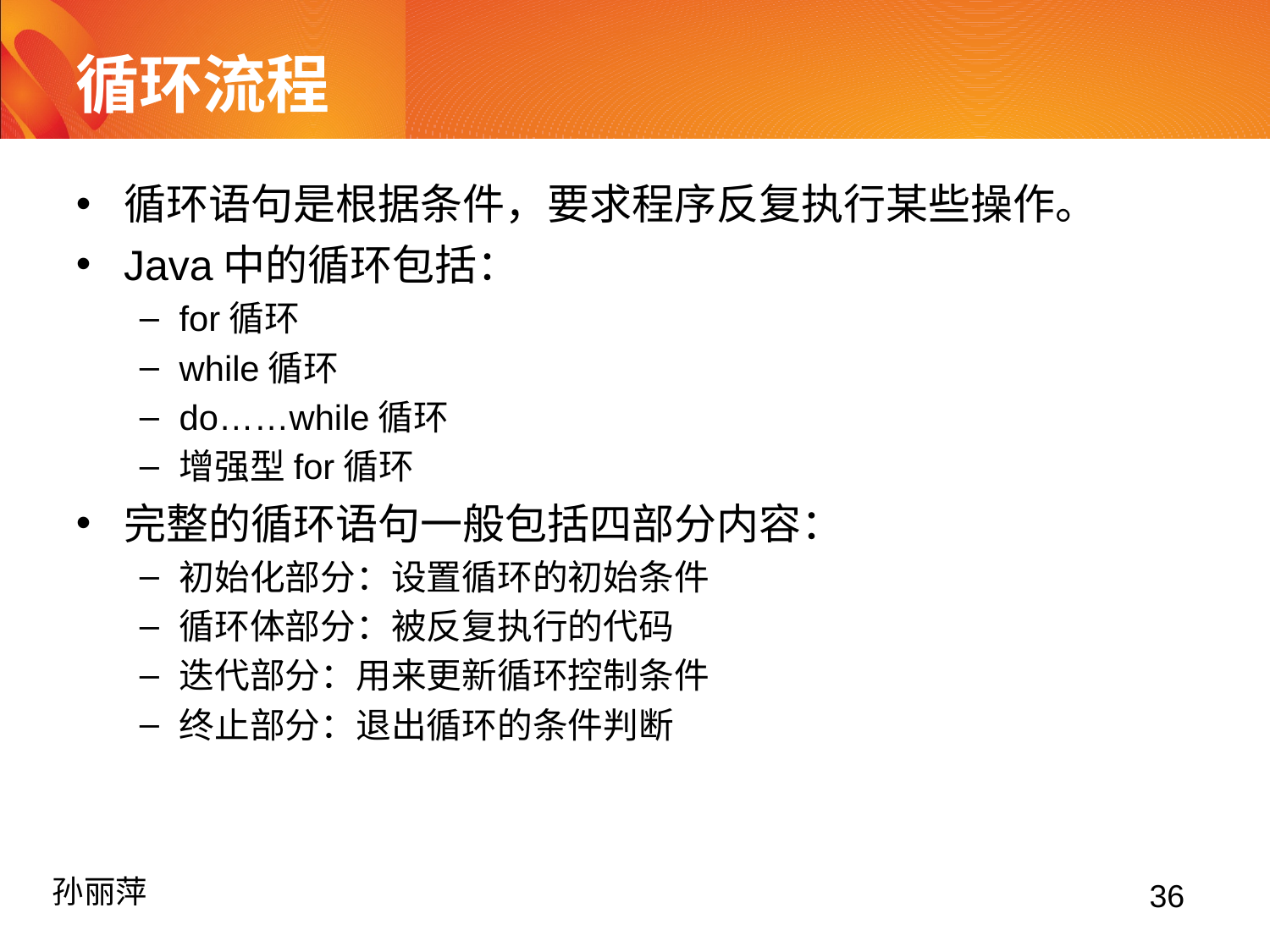

# 循环流程
循环语句是根据条件，要求程序反复执行某些操作。
Java中的循环包括：
for循环
while循环
do……while循环
增强型for循环
完整的循环语句一般包括四部分内容：
初始化部分：设置循环的初始条件
循环体部分：被反复执行的代码
迭代部分：用来更新循环控制条件
终止部分：退出循环的条件判断